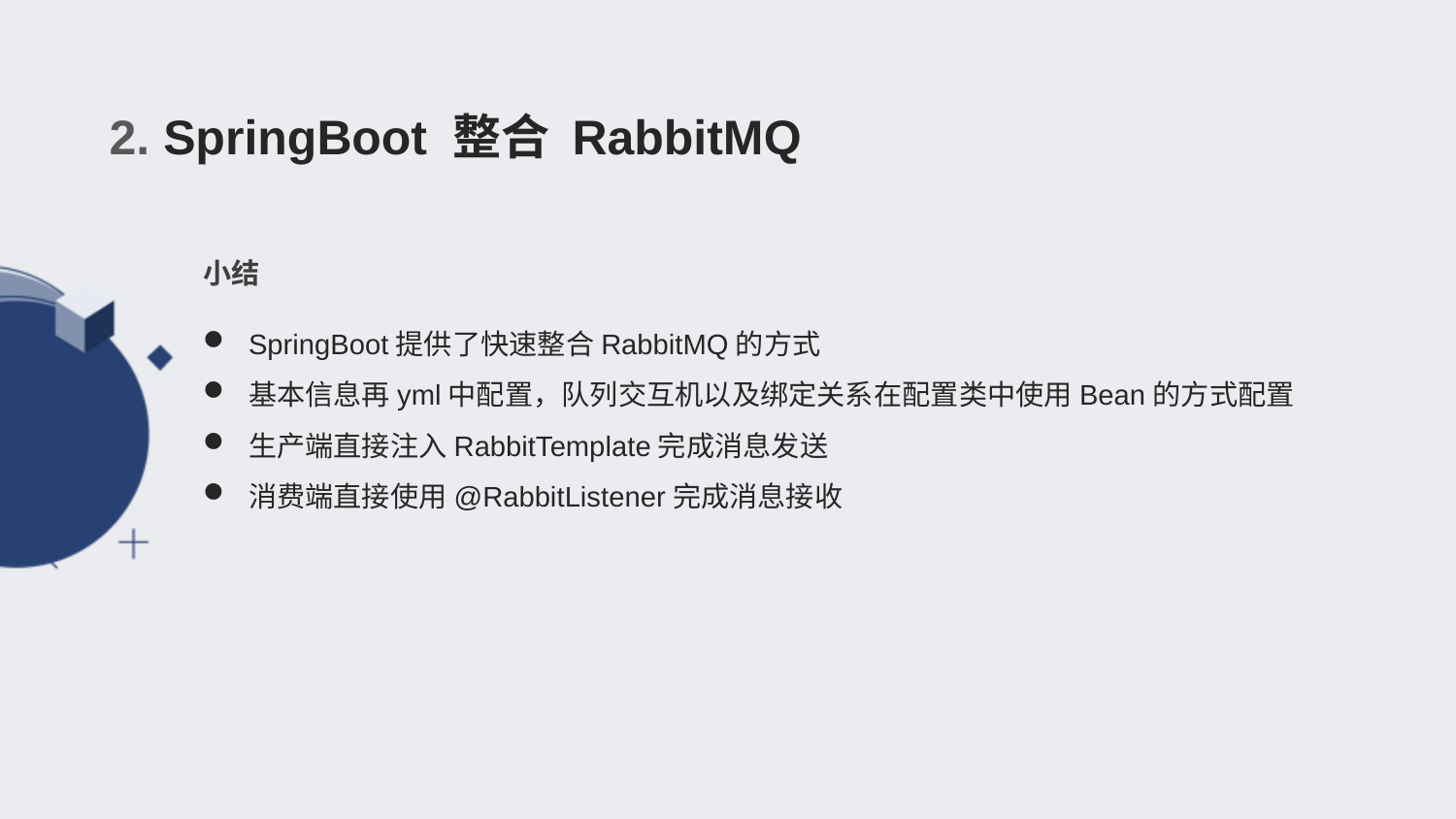

2. SpringBoot 整合 RabbitMQ
小结
SpringBoot提供了快速整合RabbitMQ的方式
基本信息再yml中配置，队列交互机以及绑定关系在配置类中使用Bean的方式配置
生产端直接注入RabbitTemplate完成消息发送
消费端直接使用@RabbitListener完成消息接收